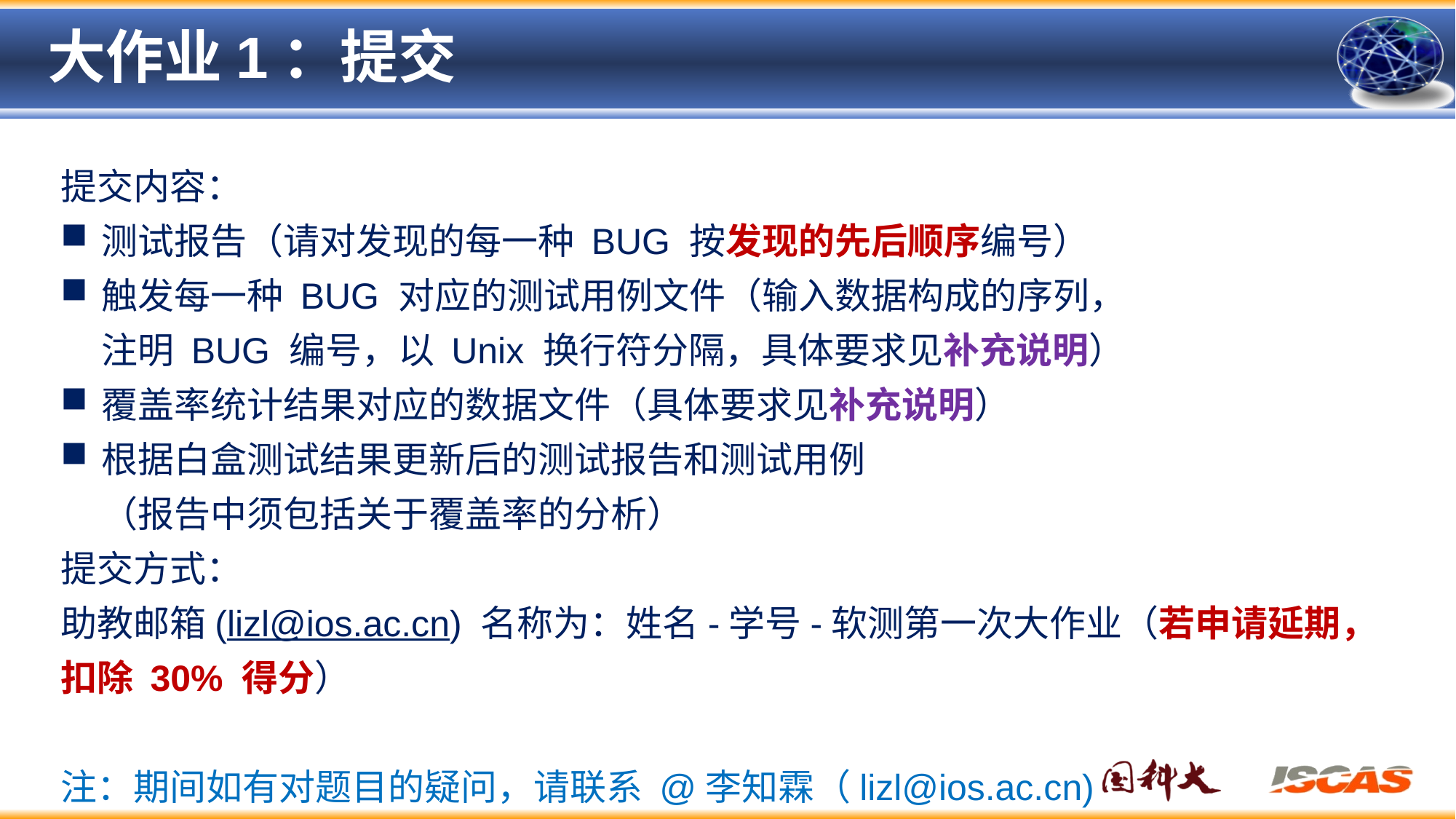

# 大作业1：提交
提交内容：
测试报告（请对发现的每一种 BUG 按发现的先后顺序编号）
触发每一种 BUG 对应的测试用例文件（输入数据构成的序列，
注明 BUG 编号，以 Unix 换行符分隔，具体要求见补充说明）
覆盖率统计结果对应的数据文件（具体要求见补充说明）
根据白盒测试结果更新后的测试报告和测试用例
（报告中须包括关于覆盖率的分析）
提交方式：
助教邮箱(lizl@ios.ac.cn) 名称为：姓名-学号-软测第一次大作业（若申请延期，扣除 30% 得分）
注：期间如有对题目的疑问，请联系 @李知霖（lizl@ios.ac.cn)